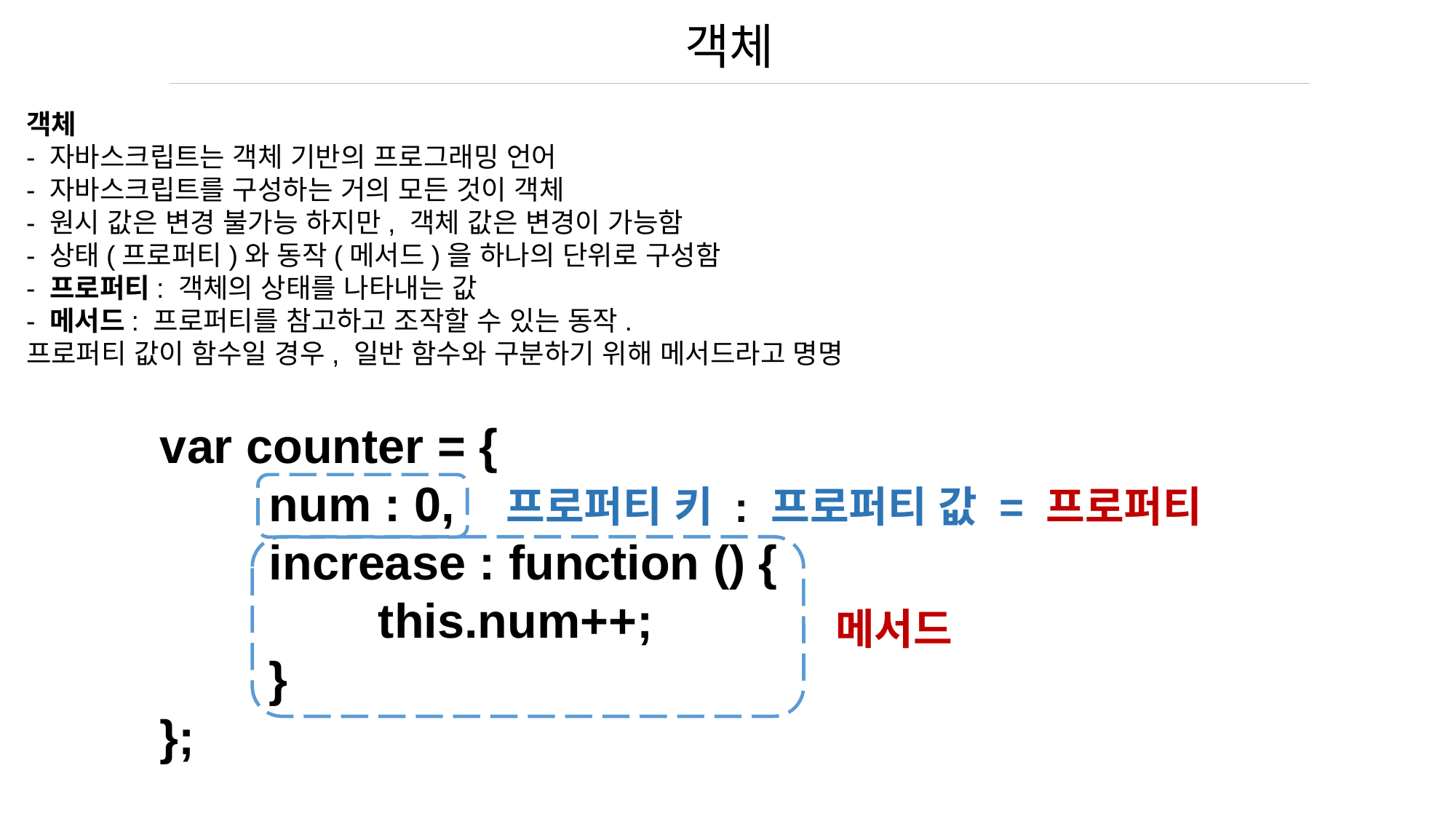

객체
객체
- 자바스크립트는 객체 기반의 프로그래밍 언어
- 자바스크립트를 구성하는 거의 모든 것이 객체
- 원시 값은 변경 불가능 하지만, 객체 값은 변경이 가능함
- 상태(프로퍼티)와 동작(메서드)을 하나의 단위로 구성함
- 프로퍼티: 객체의 상태를 나타내는 값
- 메서드: 프로퍼티를 참고하고 조작할 수 있는 동작.
프로퍼티 값이 함수일 경우, 일반 함수와 구분하기 위해 메서드라고 명명
var counter = {
	num : 0,
	increase : function () {
		this.num++;
	}
};

프로퍼티 키 : 프로퍼티 값 = 프로퍼티

메서드